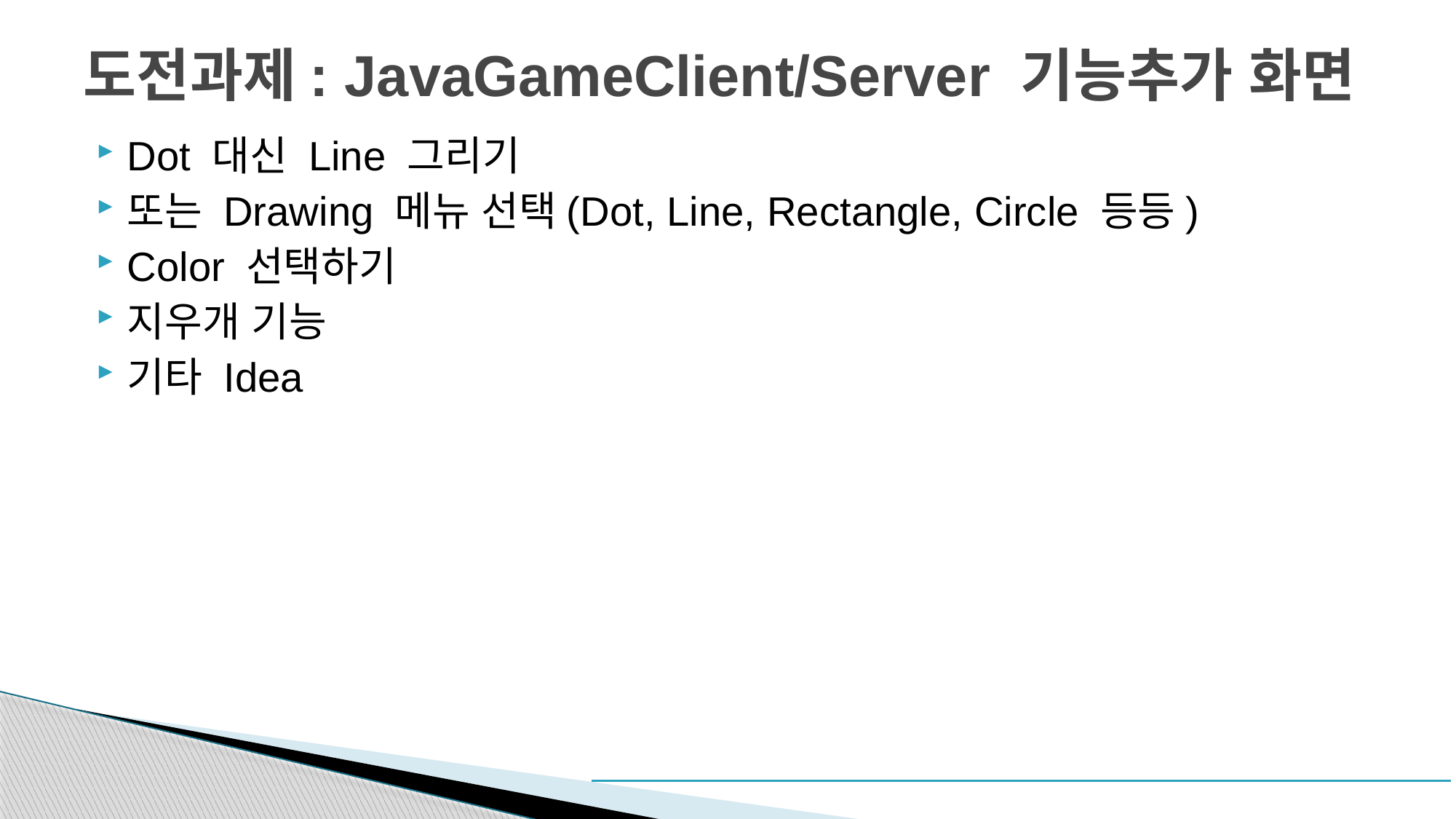

# 도전과제: JavaGameClient/Server 기능추가 화면
Dot 대신 Line 그리기
또는 Drawing 메뉴 선택(Dot, Line, Rectangle, Circle 등등)
Color 선택하기
지우개 기능
기타 Idea